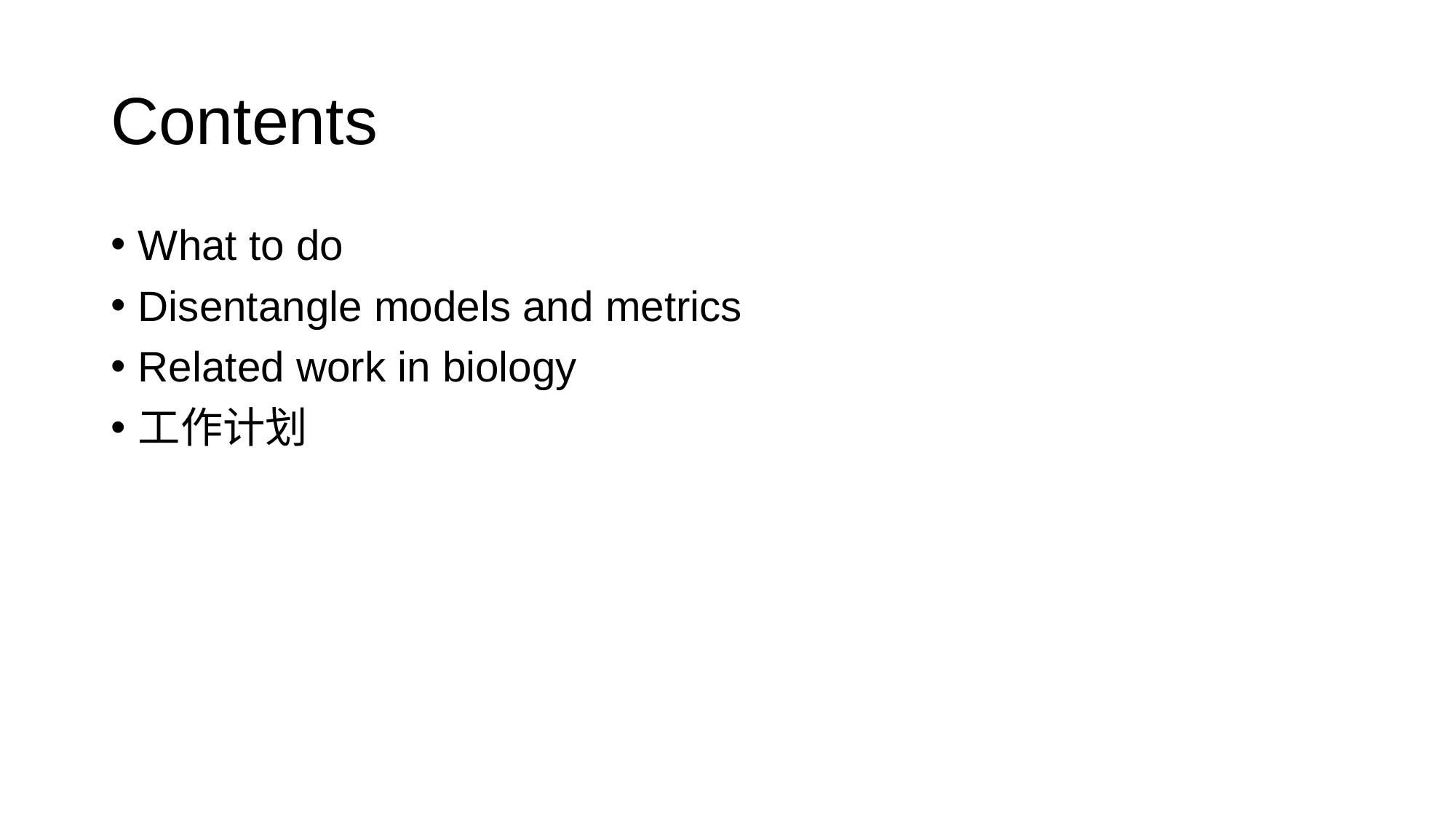

# Contents
What to do
Disentangle models and metrics
Related work in biology
工作计划